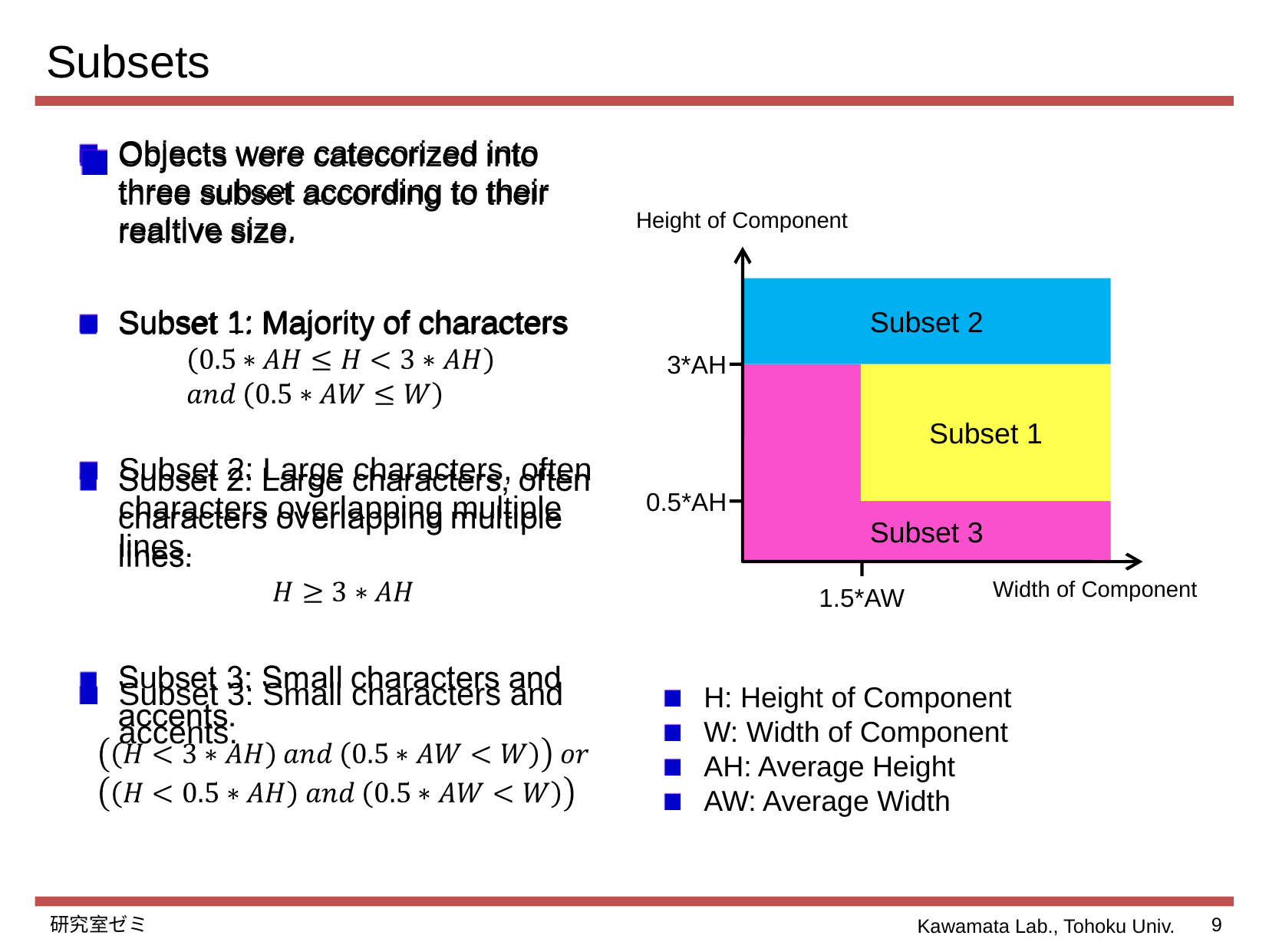

Subsets
Objects were catecorized into three subset according to their realtive size.

Subset 1: Majority of characters

Subset 2: Large characters, often characters overlapping multiple lines.

Subset 3: Small characters and accents.

Height of Component

Subset 2
3*AH

Subset 1
0.5*AH

Subset 3

Width of Component
1.5*AW
H: Height of Component
W: Width of Component
AH: Average Height
AW: Average Width
研究室ゼミ
9